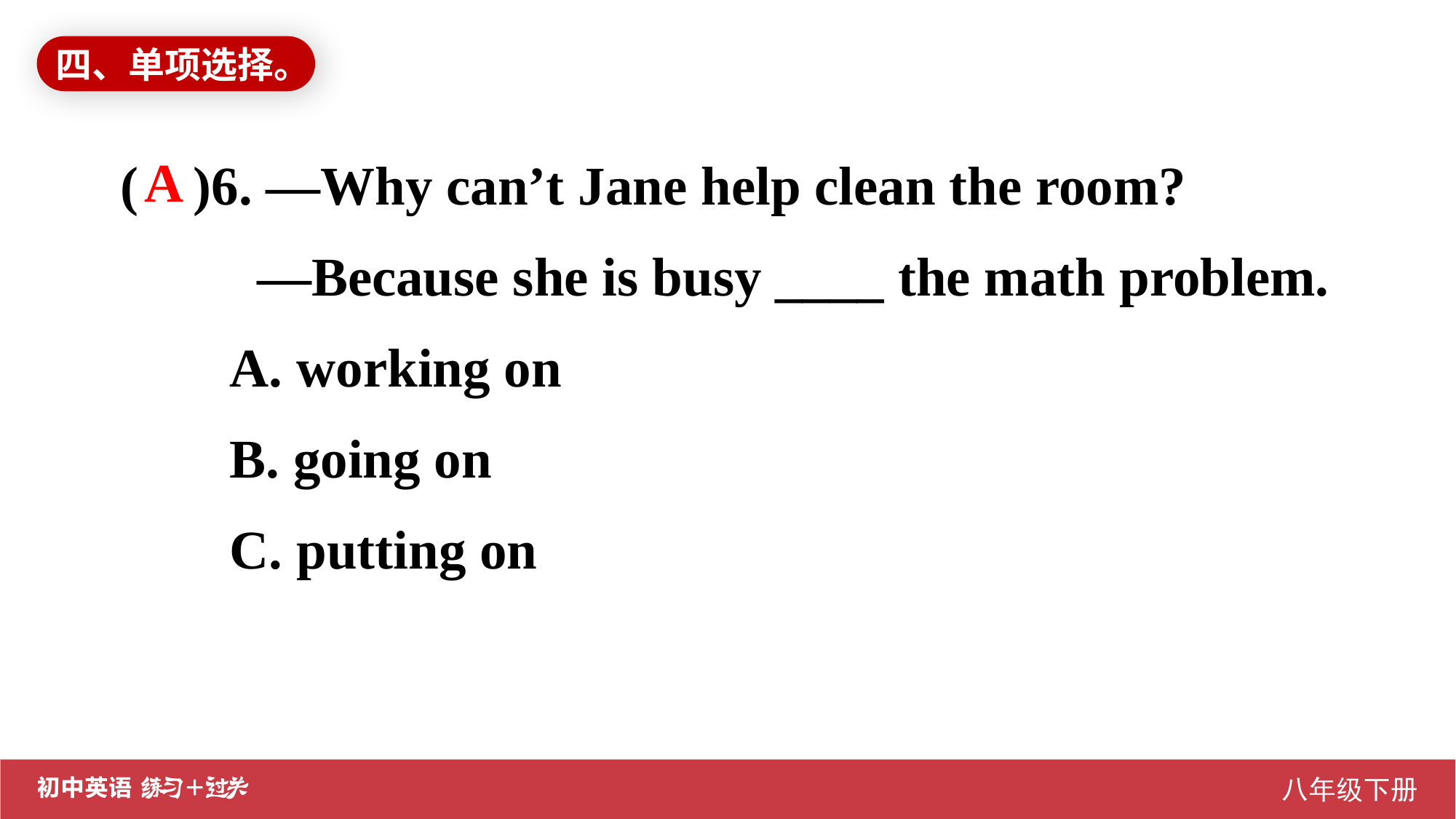

四、单项选择。
(    )6. —Why can’t Jane help clean the room?
	  —Because she is busy ____ the math problem.
A. working on
B. going on
C. putting on
A